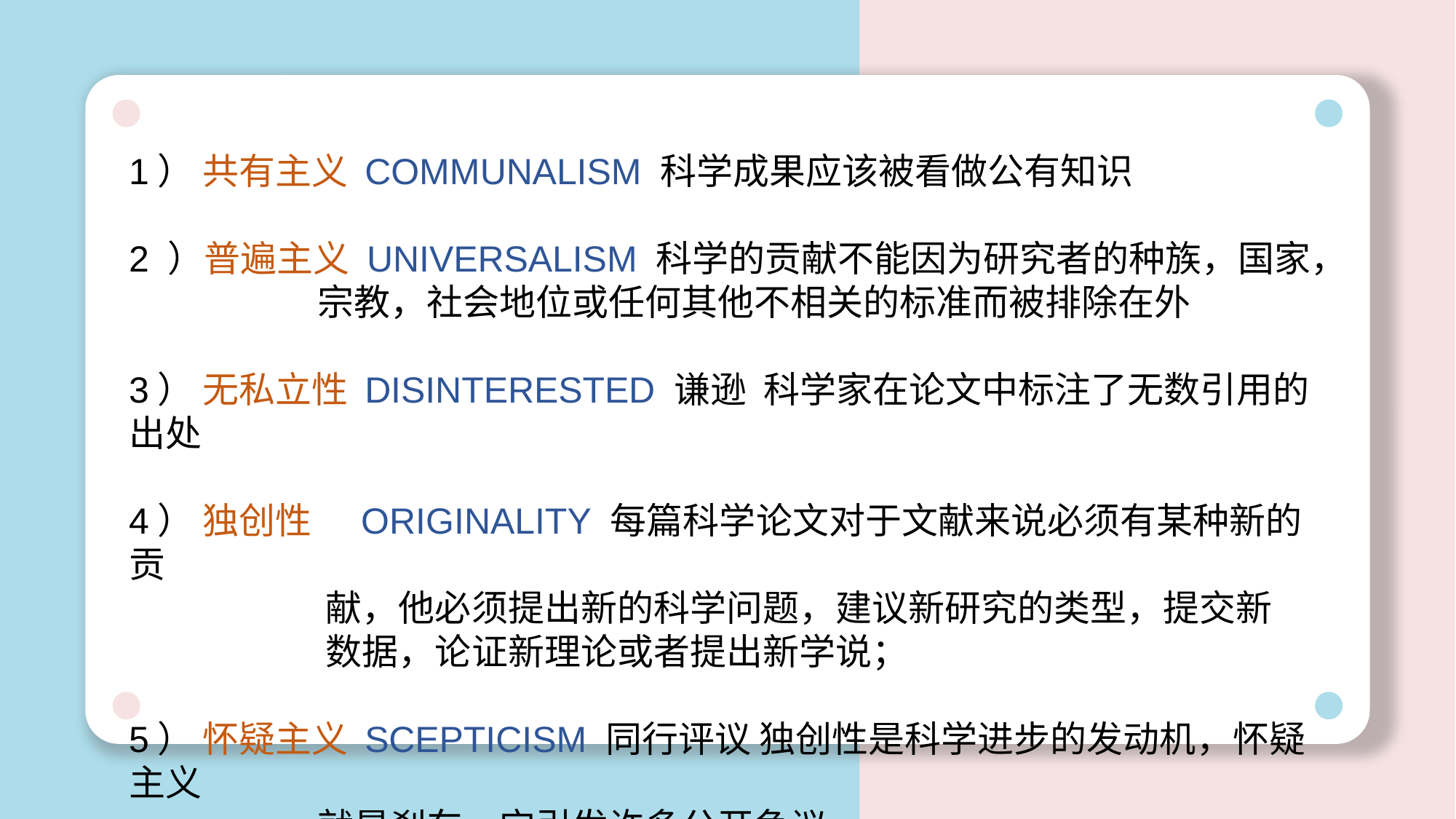

1） 共有主义 COMMUNALISM 科学成果应该被看做公有知识

2 ）普遍主义 UNIVERSALISM 科学的贡献不能因为研究者的种族，国家，
                      宗教，社会地位或任何其他不相关的标准而被排除在外

3） 无私立性 DISINTERESTED 谦逊  科学家在论文中标注了无数引用的出处

4） 独创性     ORIGINALITY 每篇科学论文对于文献来说必须有某种新的贡
                       献，他必须提出新的科学问题，建议新研究的类型，提交新
                       数据，论证新理论或者提出新学说；

5） 怀疑主义 SCEPTICISM 同行评议 独创性是科学进步的发动机，怀疑主义
                      就是刹车。它引发许多公开争议